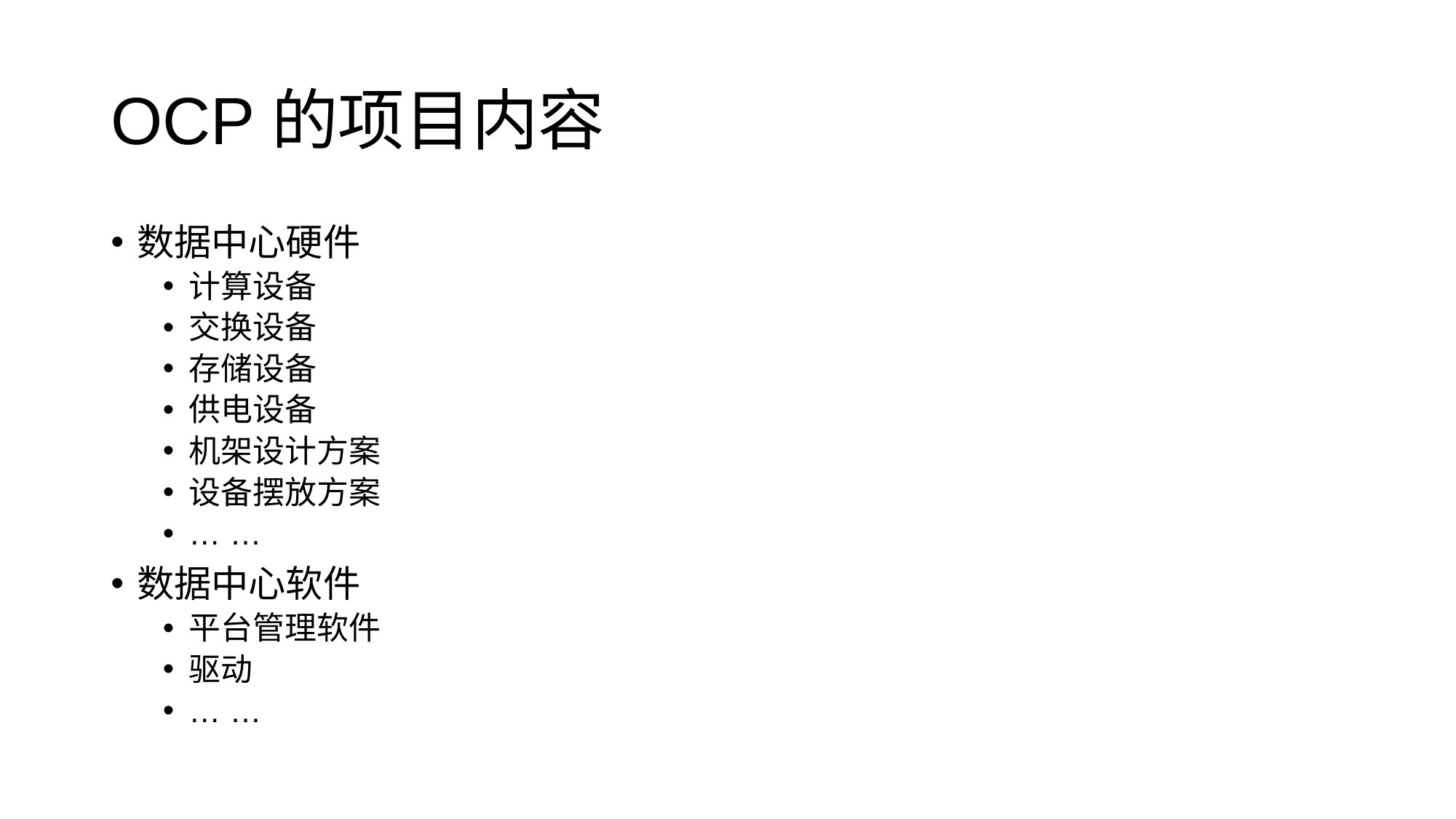

# OCP的项目内容
数据中心硬件
计算设备
交换设备
存储设备
供电设备
机架设计方案
设备摆放方案
… …
数据中心软件
平台管理软件
驱动
… …